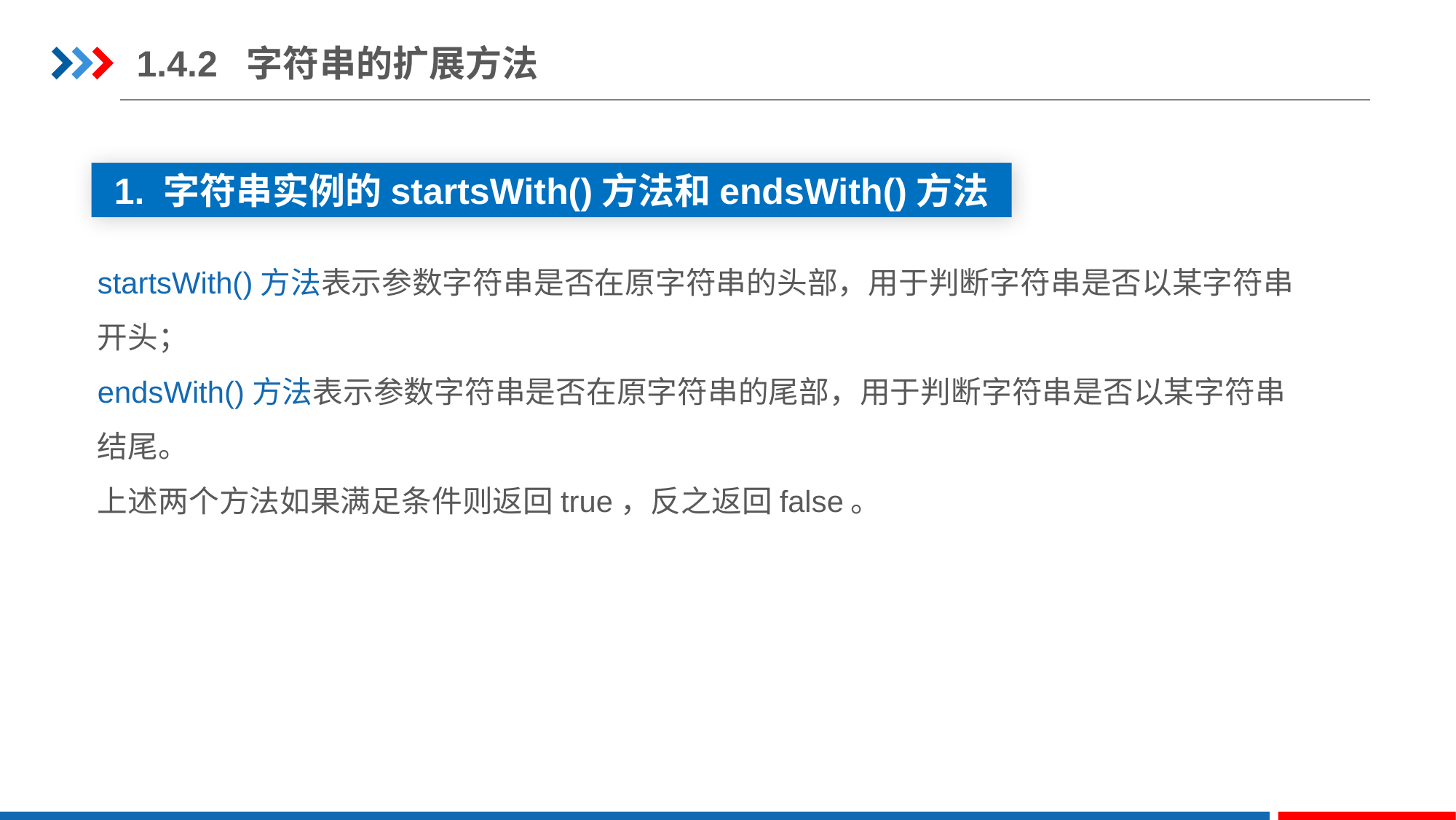

1.4.2  字符串的扩展方法
1. 字符串实例的startsWith()方法和endsWith()方法
startsWith()方法表示参数字符串是否在原字符串的头部，用于判断字符串是否以某字符串开头；
endsWith()方法表示参数字符串是否在原字符串的尾部，用于判断字符串是否以某字符串结尾。
上述两个方法如果满足条件则返回true，反之返回false。